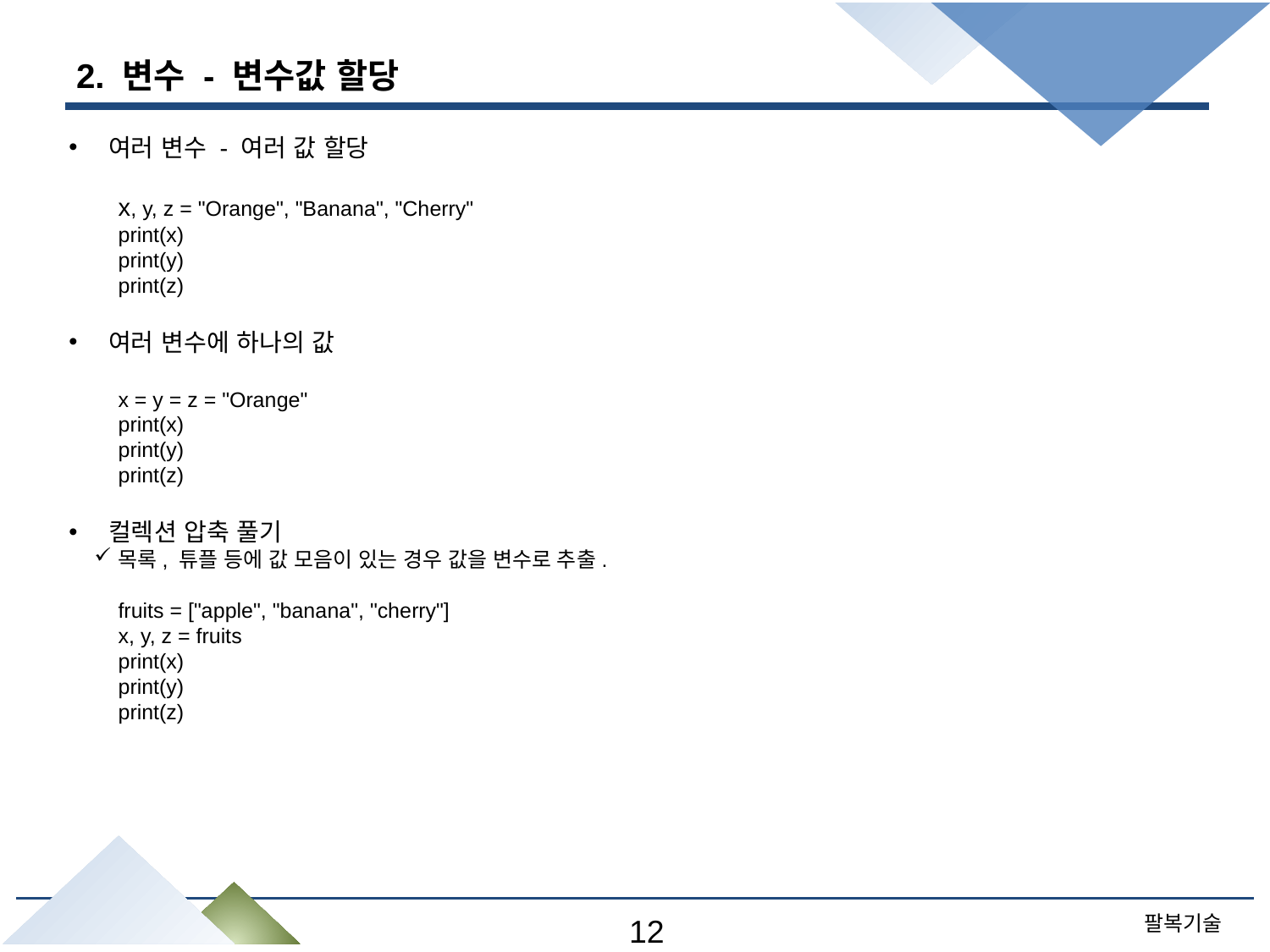

# 2. 변수 - 변수값 할당
여러 변수 - 여러 값 할당

x, y, z = "Orange", "Banana", "Cherry"
print(x)
print(y)
print(z)

여러 변수에 하나의 값

x = y = z = "Orange"
print(x)
print(y)
print(z)

컬렉션 압축 풀기
목록, 튜플 등에 값 모음이 있는 경우 값을 변수로 추출.

fruits = ["apple", "banana", "cherry"]
x, y, z = fruits
print(x)
print(y)
print(z)
12